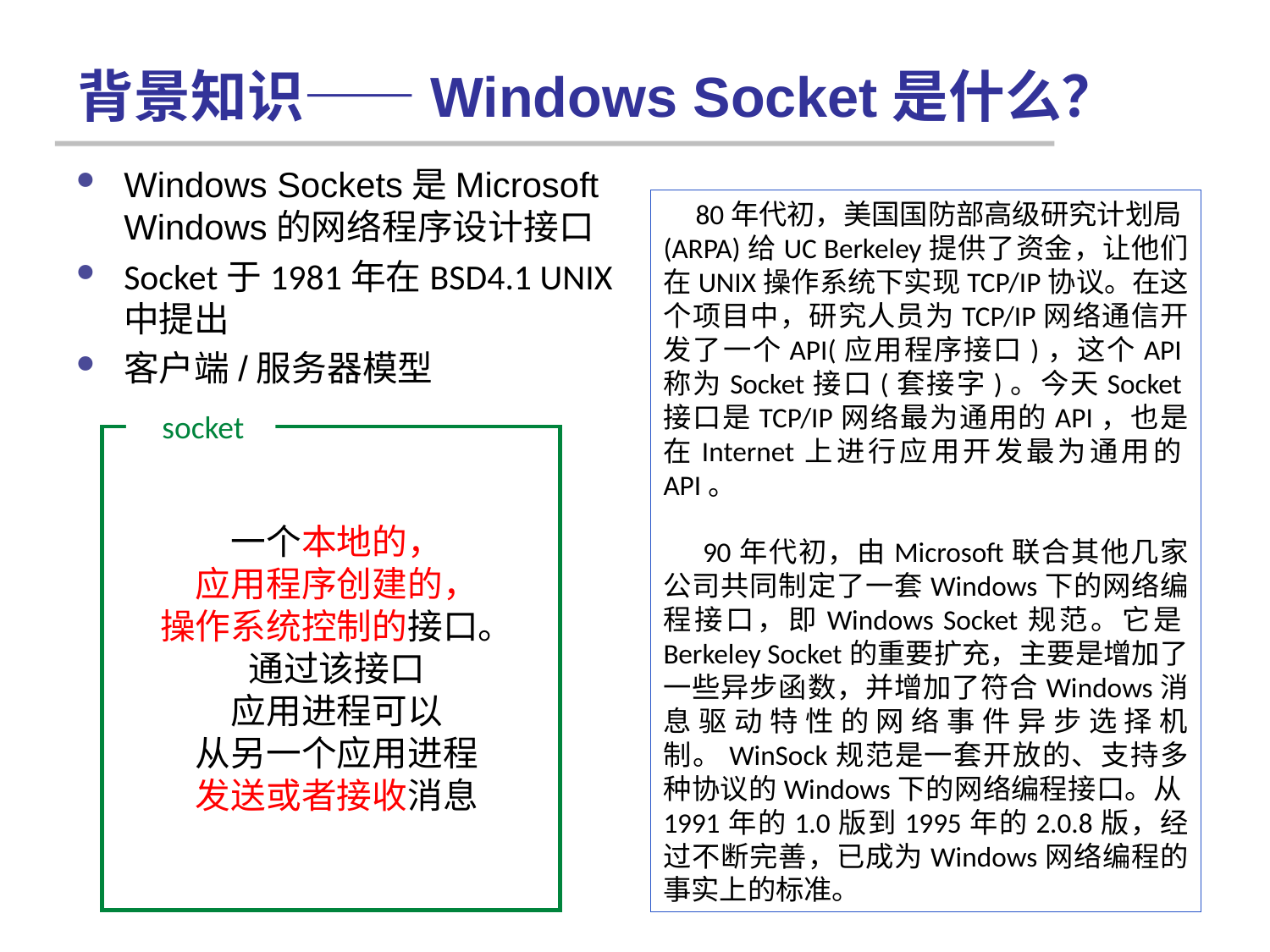

# 背景知识——Windows Socket是什么？
Windows Sockets是Microsoft Windows的网络程序设计接口
Socket于1981年在BSD4.1 UNIX中提出
客户端/服务器模型

     80年代初，美国国防部高级研究计划局(ARPA)给UC Berkeley提供了资金，让他们在UNIX操作系统下实现TCP/IP协议。在这个项目中，研究人员为TCP/IP网络通信开发了一个API(应用程序接口)，这个API称为Socket接口(套接字)。今天Socket接口是TCP/IP网络最为通用的API，也是在Internet上进行应用开发最为通用的API。

     90年代初，由Microsoft联合其他几家公司共同制定了一套Windows下的网络编程接口，即Windows Socket规范。它是Berkeley Socket的重要扩充，主要是增加了一些异步函数，并增加了符合Windows消息驱动特性的网络事件异步选择机制。WinSock规范是一套开放的、支持多种协议的Windows下的网络编程接口。从1991年的1.0版到1995年的2.0.8版，经过不断完善，已成为Windows网络编程的事实上的标准。

socket

一个本地的，
应用程序创建的，
操作系统控制的接口。
通过该接口
应用进程可以
从另一个应用进程
发送或者接收消息

9